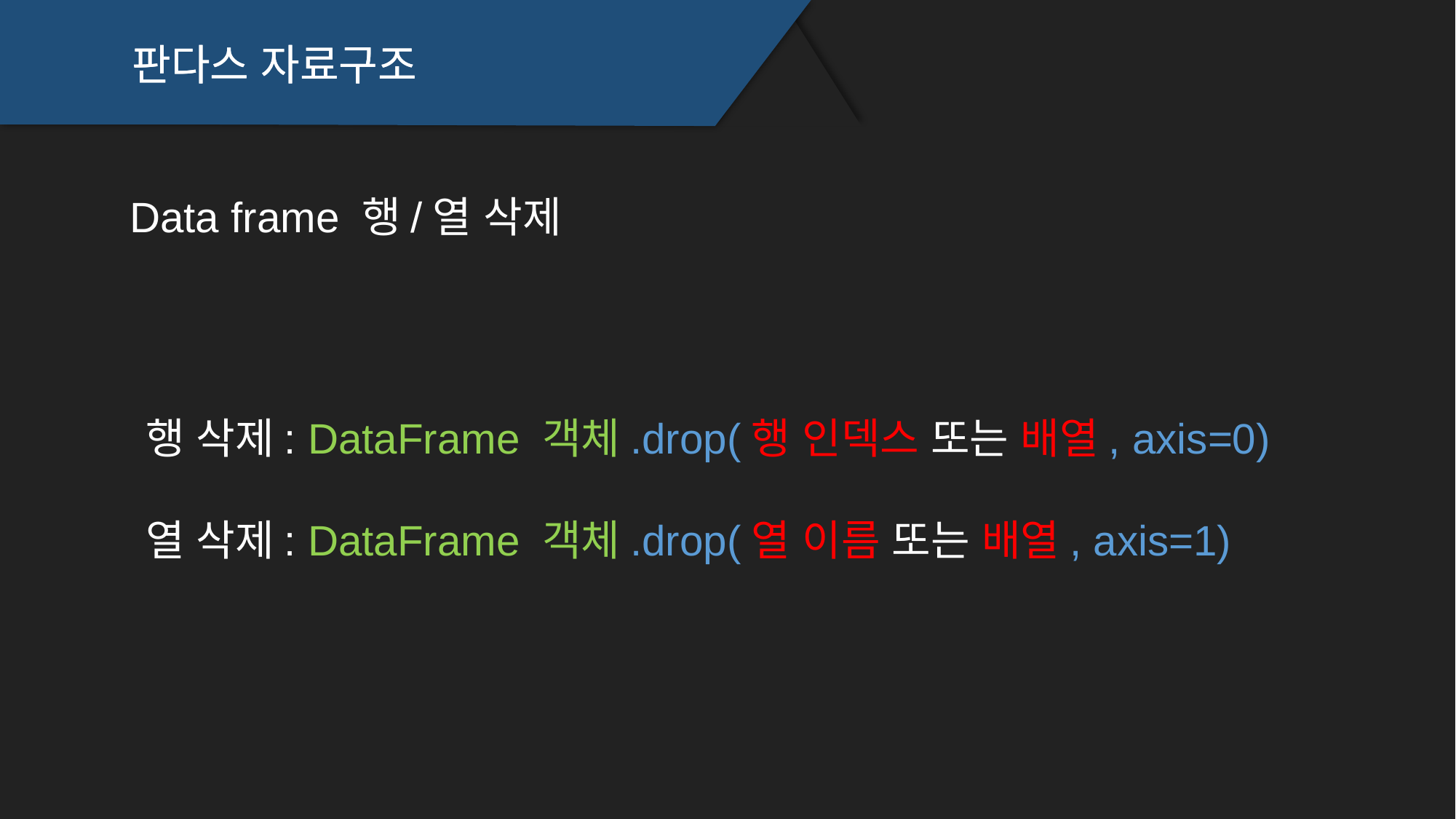

판다스 자료구조
판다스 자료구조
Data frame 행/열 삭제
행 삭제: DataFrame 객체.drop(행 인덱스 또는 배열, axis=0)

열 삭제: DataFrame 객체.drop(열 이름 또는 배열, axis=1)